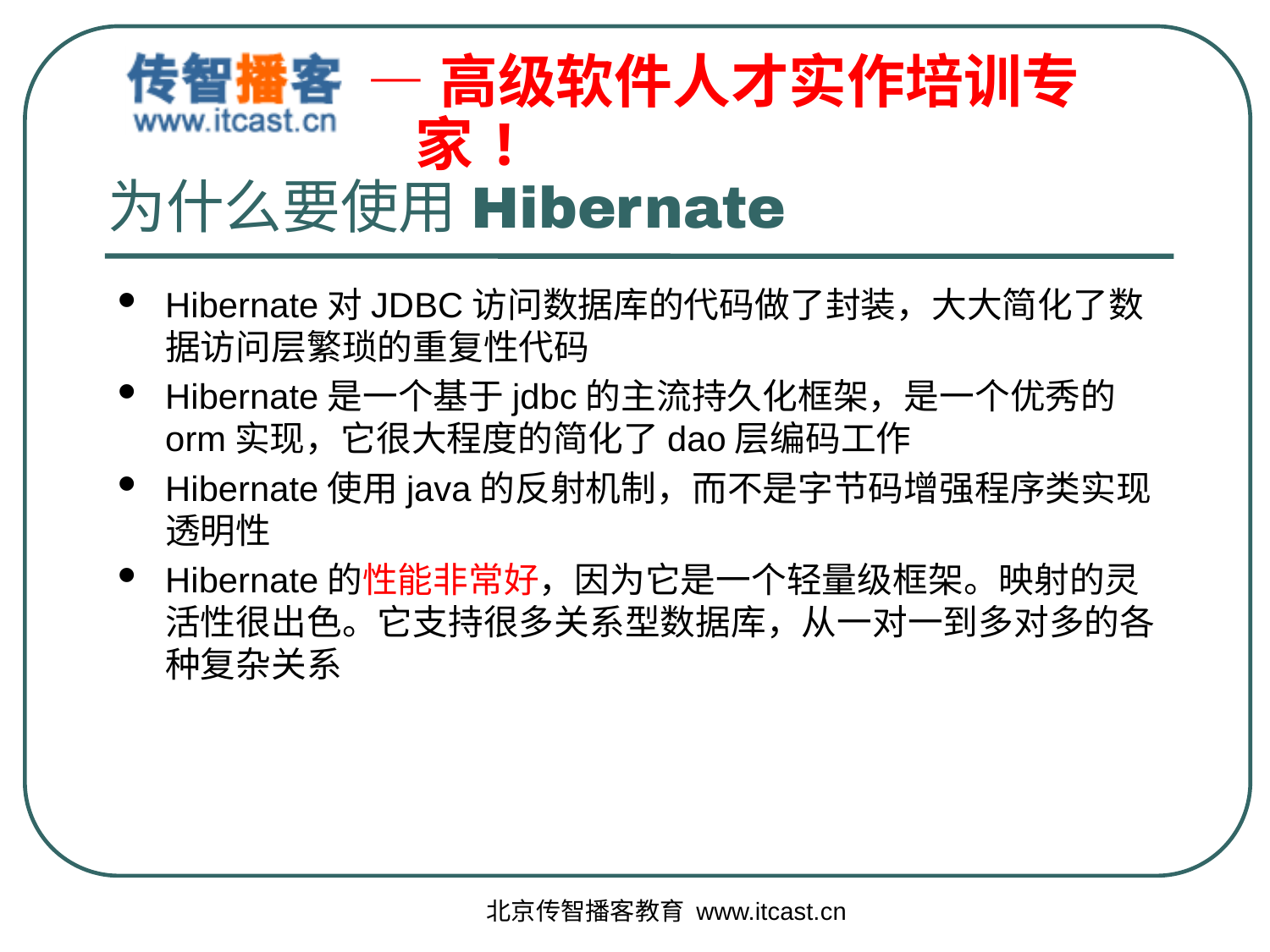

# 为什么要使用Hibernate
Hibernate对JDBC访问数据库的代码做了封装，大大简化了数据访问层繁琐的重复性代码
Hibernate是一个基于jdbc的主流持久化框架，是一个优秀的orm实现，它很大程度的简化了dao层编码工作
Hibernate使用java的反射机制，而不是字节码增强程序类实现透明性
Hibernate的性能非常好，因为它是一个轻量级框架。映射的灵活性很出色。它支持很多关系型数据库，从一对一到多对多的各种复杂关系
北京传智播客教育 www.itcast.cn